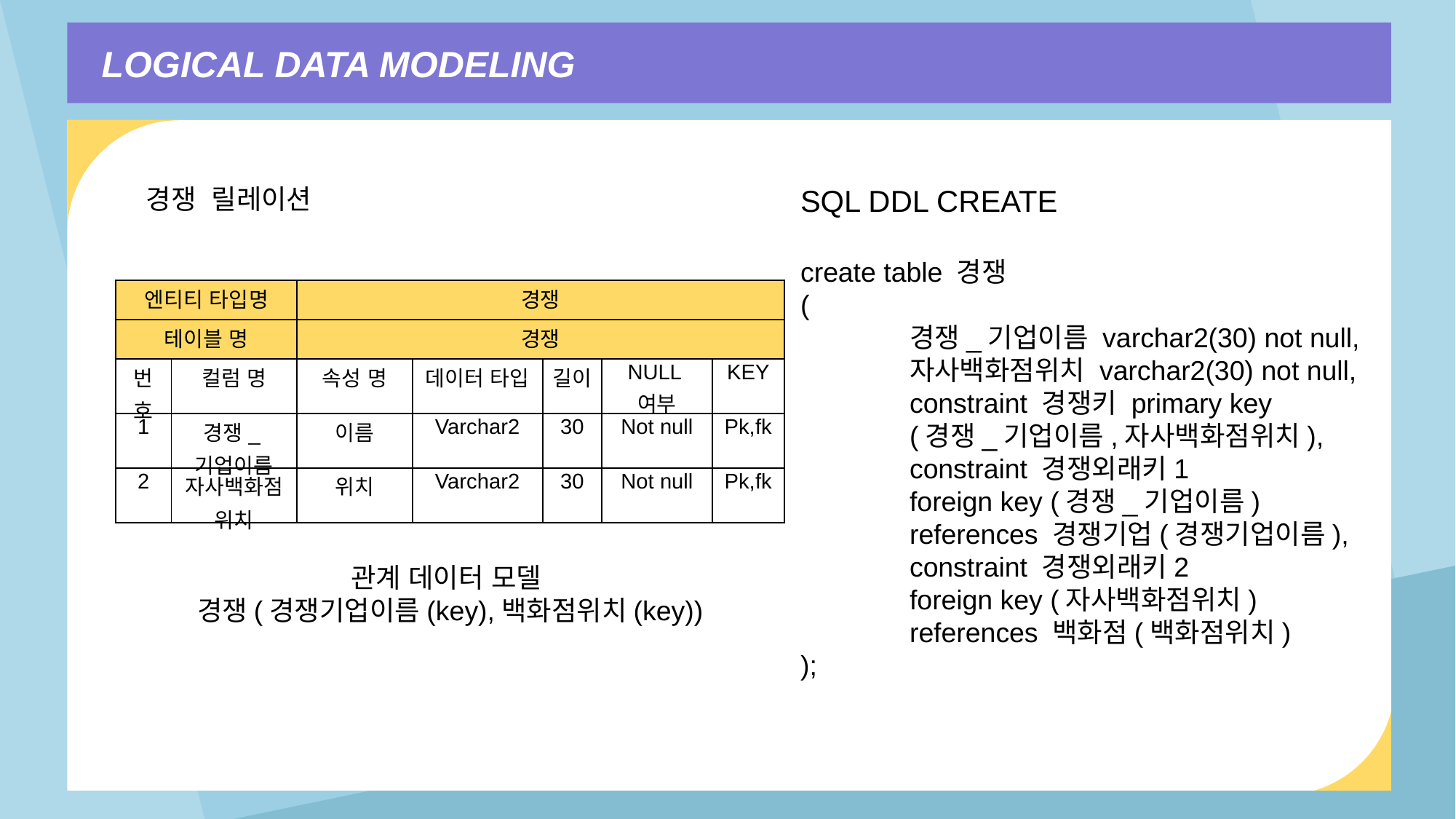

LOGICAL DATA MODELING

경쟁  릴레이션
SQL DDL CREATE

create table 경쟁
(
	경쟁_기업이름 varchar2(30) not null,
	자사백화점위치 varchar2(30) not null,
	constraint 경쟁키 primary key
	(경쟁_기업이름,자사백화점위치),
	constraint 경쟁외래키1
	foreign key (경쟁_기업이름)
	references 경쟁기업(경쟁기업이름),
	constraint 경쟁외래키2
	foreign key (자사백화점위치)
	references 백화점(백화점위치)
);
| 엔티티 타입명 |  | 경쟁 |  |  |  |  |
| --- | --- | --- | --- | --- | --- | --- |
| 테이블 명 |  | 경쟁 |  |  |  |  |
| 번호 | 컬럼 명 | 속성 명 | 데이터 타입 | 길이 | NULL여부 | KEY |
| 1 | 경쟁\_기업이름 | 이름 | Varchar2 | 30 | Not null | Pk,fk |
| 2 | 자사백화점위치 | 위치 | Varchar2 | 30 | Not null | Pk,fk |
관계 데이터 모델
경쟁(경쟁기업이름(key),백화점위치(key))